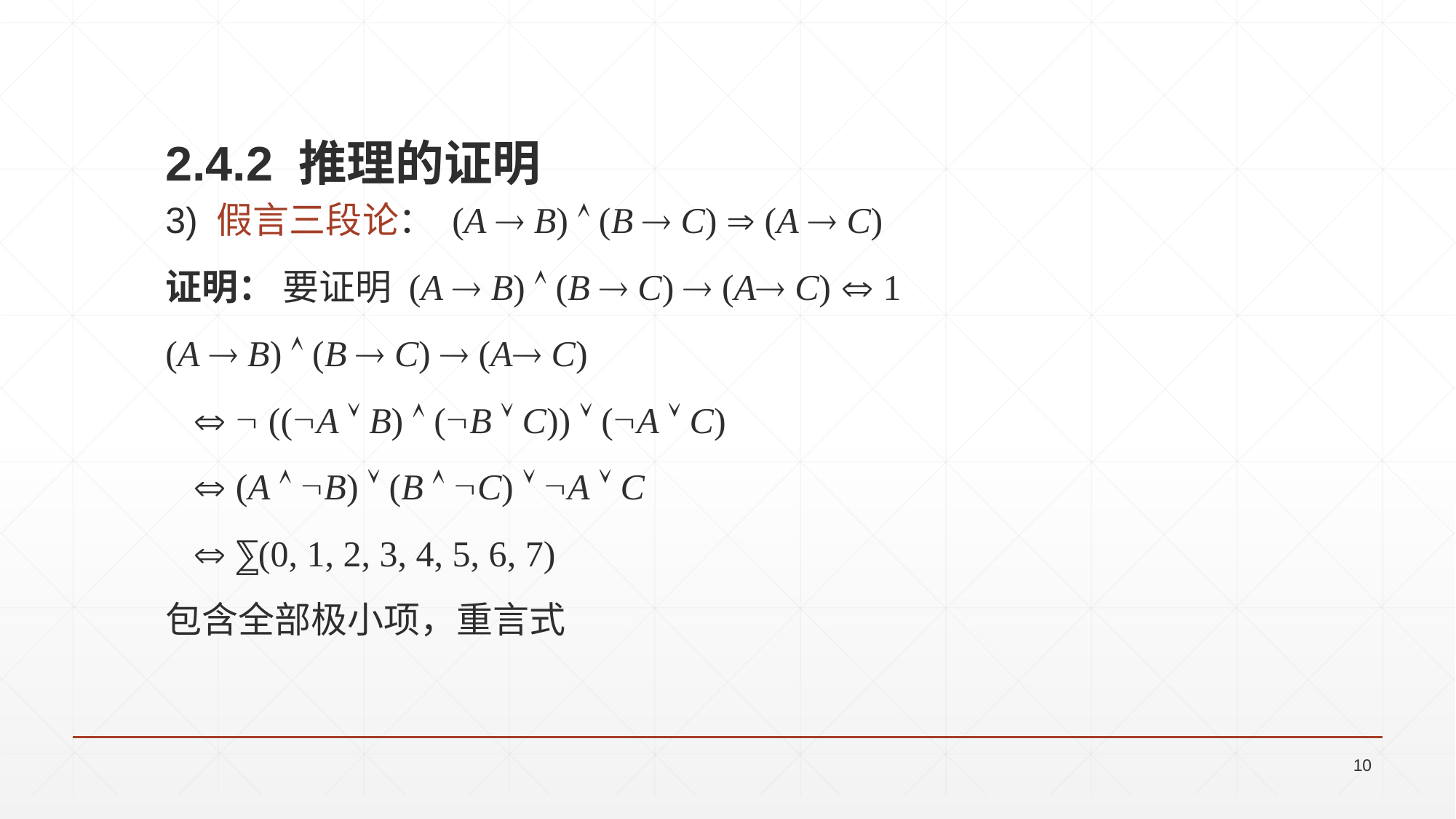

2.4.2 推理的证明
3) 假言三段论： (A → B) ∧ (B → C) ⇒ (A → C)
证明： 要证明 (A → B) ∧ (B → C) → (A→ C) ⇔ 1
(A → B) ∧ (B → C) → (A→ C)
	⇔ ¬ ((¬A ∨ B) ∧ (¬B ∨ C)) ∨ (¬A ∨ C)
	⇔ (A ∧ ¬B) ∨ (B ∧ ¬C) ∨ ¬A ∨ C
	⇔ ⅀(0, 1, 2, 3, 4, 5, 6, 7)
包含全部极小项，重言式
10